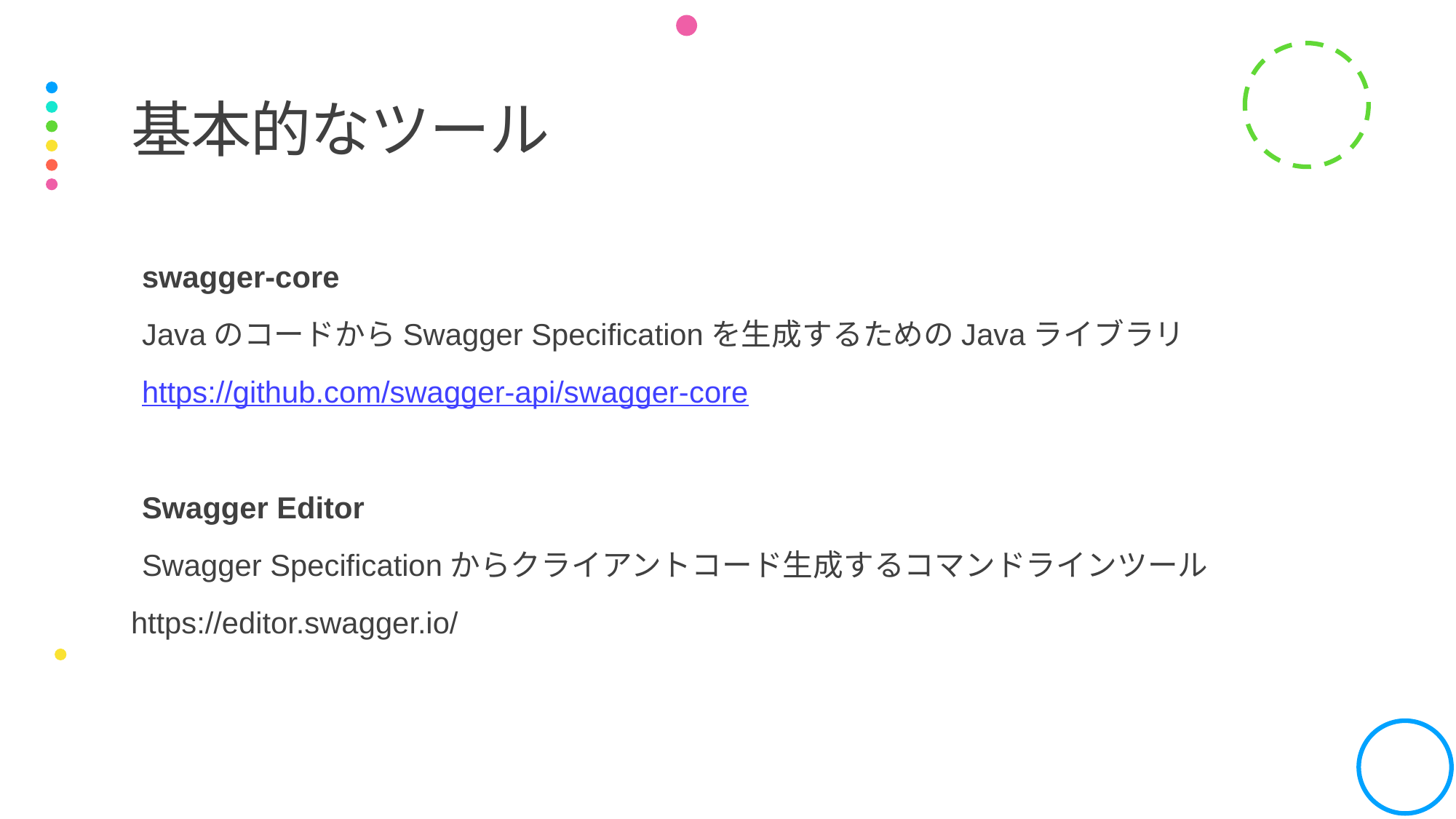

# 基本的なツール
swagger-core
JavaのコードからSwagger Specificationを生成するためのJavaライブラリ
https://github.com/swagger-api/swagger-core

Swagger Editor
Swagger Specificationからクライアントコード生成するコマンドラインツール
https://editor.swagger.io/